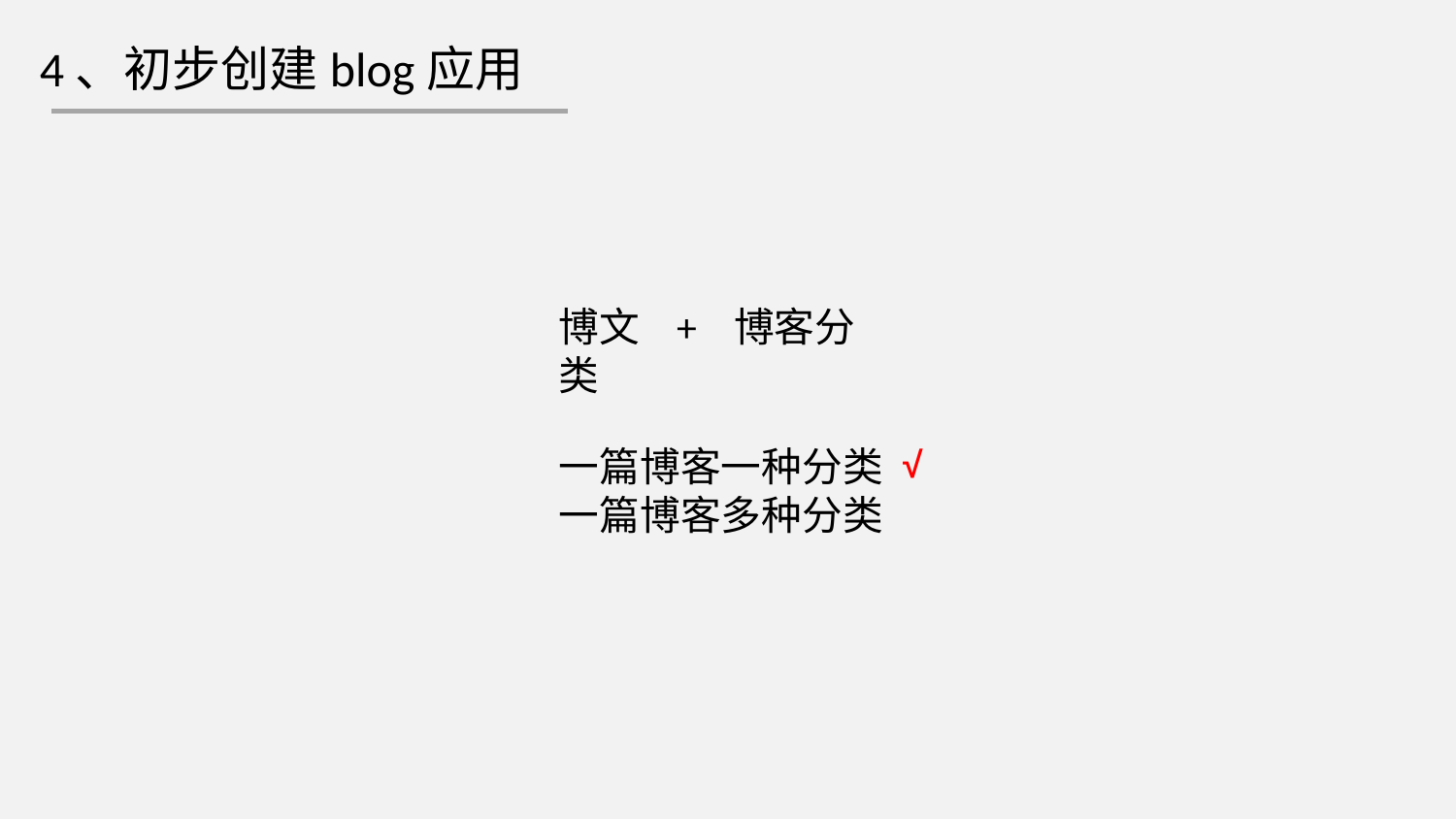

4、初步创建blog应用
博文   +   博客分类
一篇博客一种分类
一篇博客多种分类
√